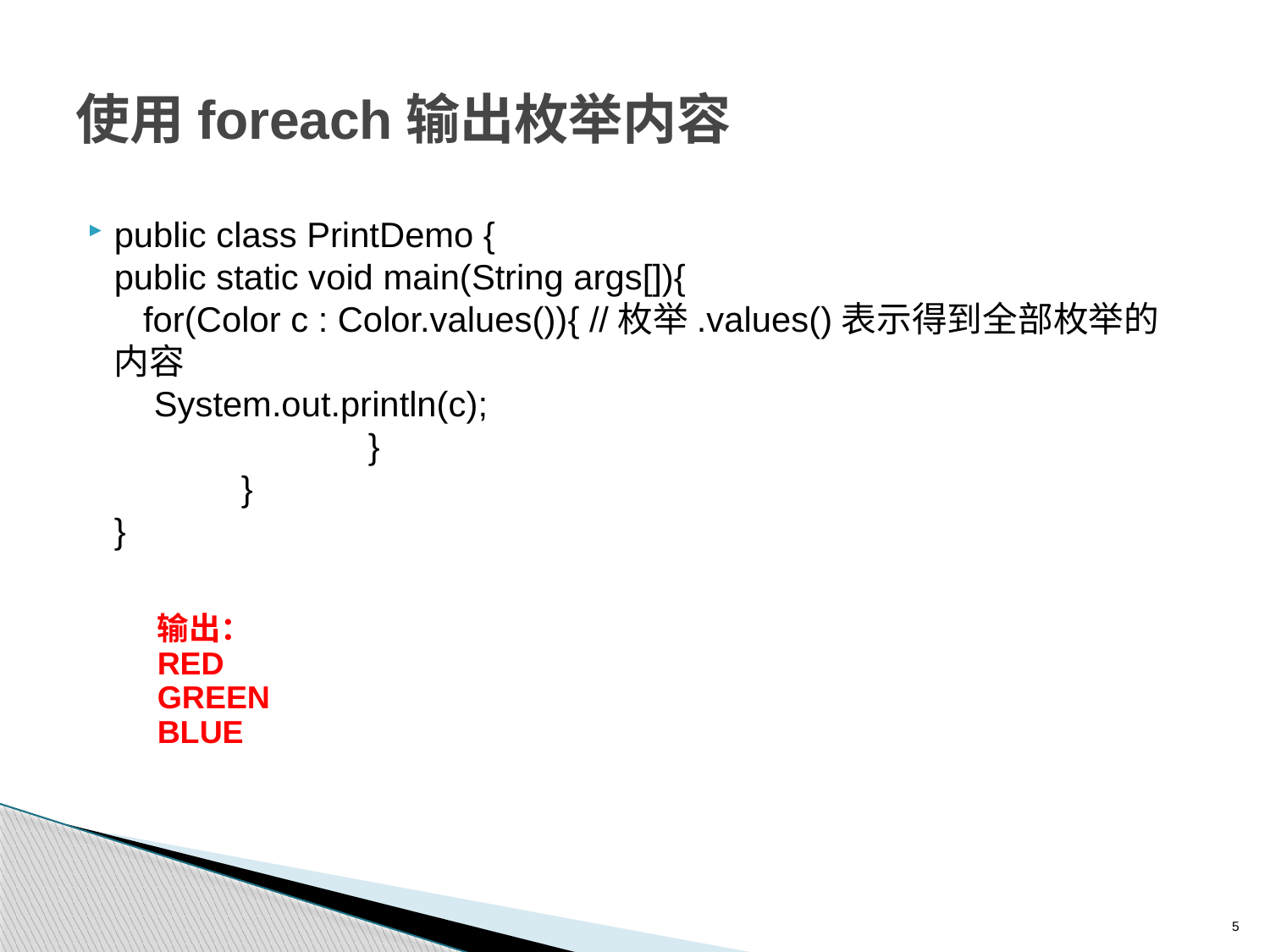

# 使用foreach输出枚举内容
public class PrintDemo {
public static void main(String args[]){
   for(Color c : Color.values()){ //枚举.values()表示得到全部枚举的内容
    System.out.println(c);
   		}
	}
}
输出：
RED
GREEN
BLUE
5